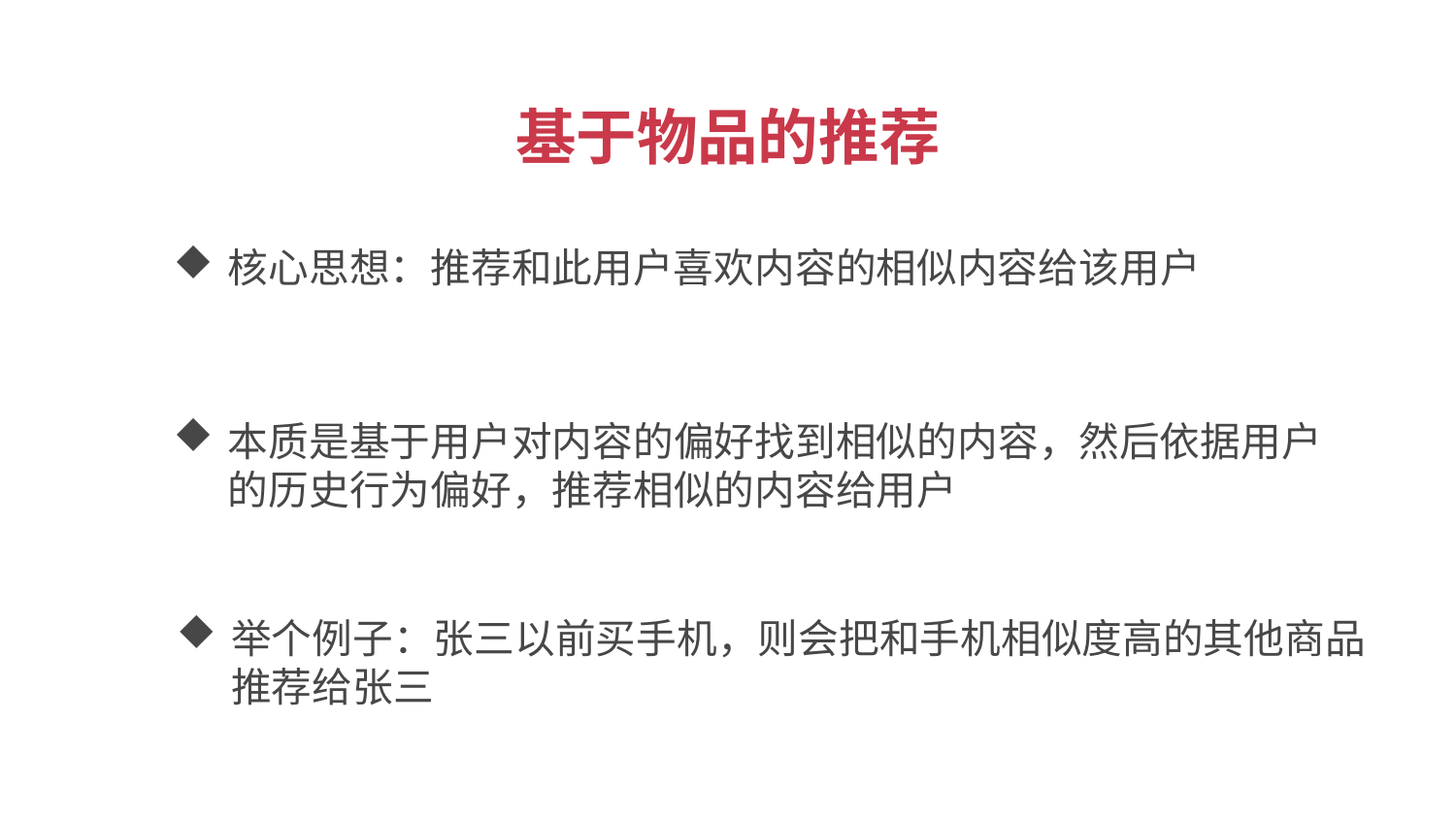

基于物品的推荐
核心思想：推荐和此用户喜欢内容的相似内容给该用户
本质是基于用户对内容的偏好找到相似的内容，然后依据用户的历史行为偏好，推荐相似的内容给用户
举个例子：张三以前买手机，则会把和手机相似度高的其他商品推荐给张三